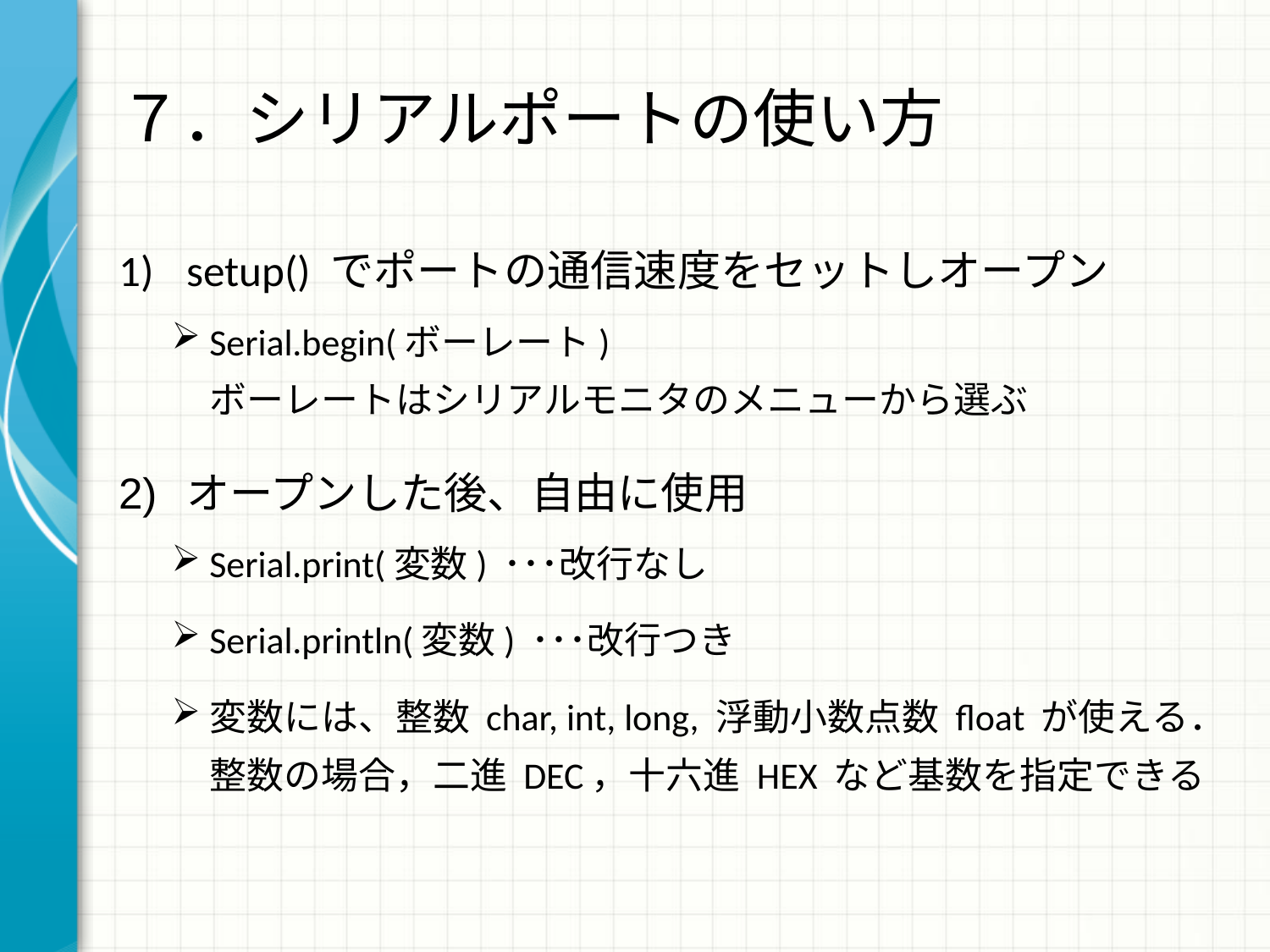

# ７．シリアルポートの使い方
setup() でポートの通信速度をセットしオープン
Serial.begin(ボーレート)
ボーレートはシリアルモニタのメニューから選ぶ
オープンした後、自由に使用
Serial.print(変数) ･･･改行なし
Serial.println(変数) ･･･改行つき
変数には、整数 char, int, long, 浮動小数点数 float が使える．整数の場合，二進 DEC，十六進 HEX など基数を指定できる